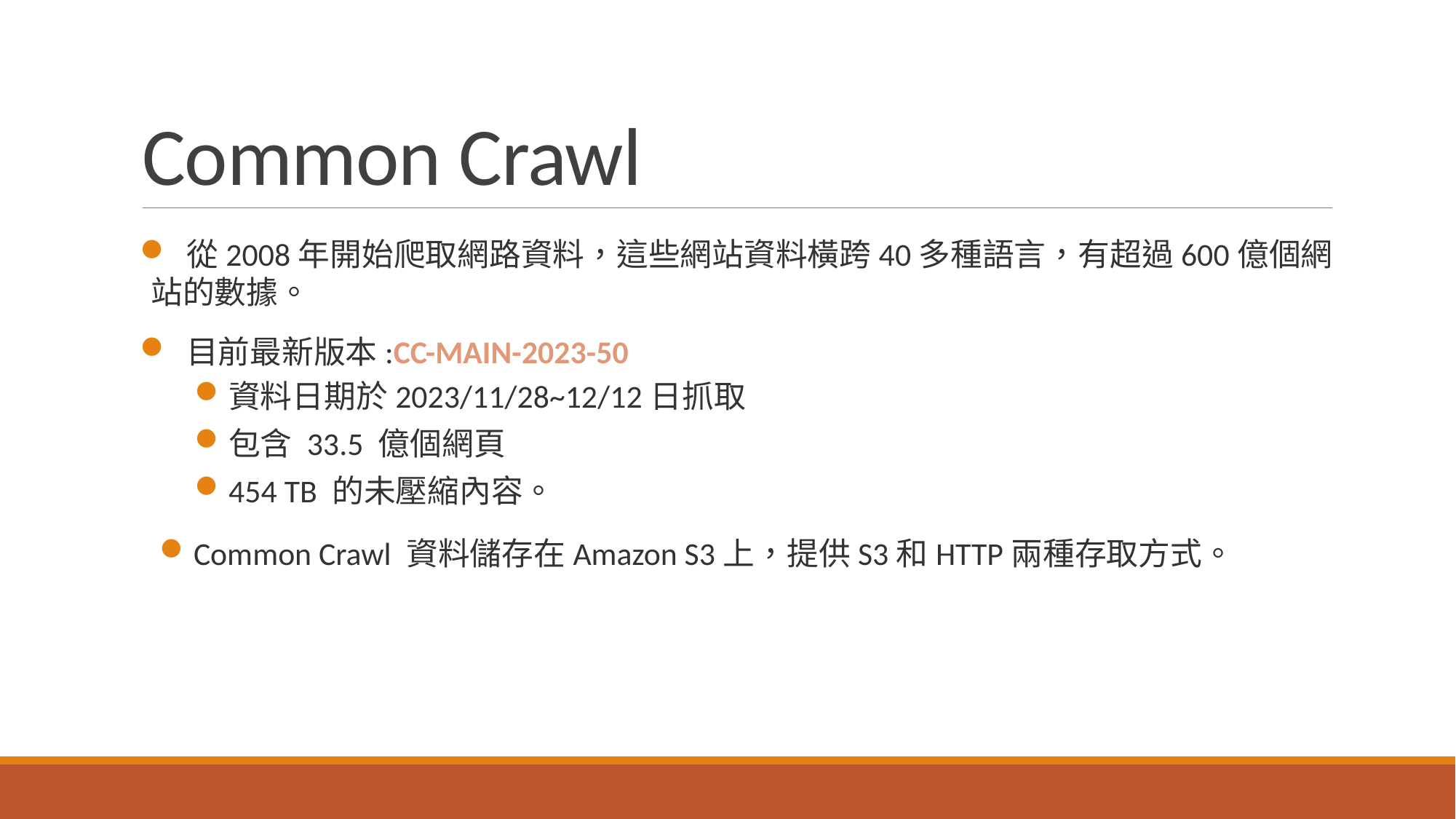

# Common Crawl
 從2008年開始爬取網路資料，這些網站資料橫跨40多種語言，有超過600億個網站的數據。
 目前最新版本:CC-MAIN-2023-50
資料日期於2023/11/28~12/12日抓取
包含 33.5 億個網頁
454 TB 的未壓縮內容。
Common Crawl 資料儲存在Amazon S3上，提供S3和HTTP兩種存取方式。